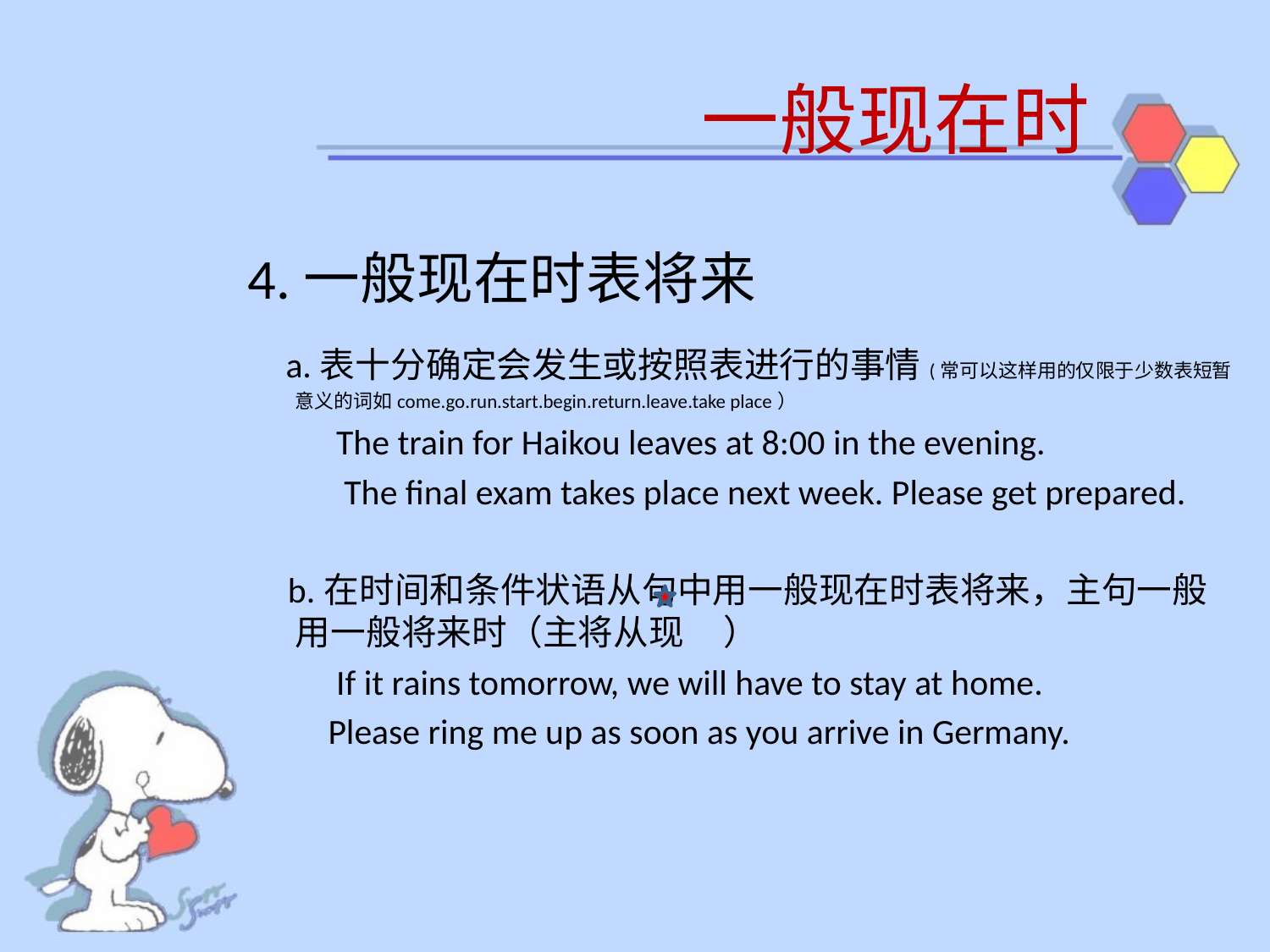

# 一般现在时
4.一般现在时表将来
   a.表十分确定会发生或按照表进行的事情(常可以这样用的仅限于少数表短暂意义的词如come.go.run.start.begin.return.leave.take place）
           The train for Haikou leaves at 8:00 in the evening.
            The final exam takes place next week. Please get prepared.

     b.在时间和条件状语从句中用一般现在时表将来，主句一般用一般将来时（主将从现     ）
           If it rains tomorrow, we will have to stay at home.
          Please ring me up as soon as you arrive in Germany.